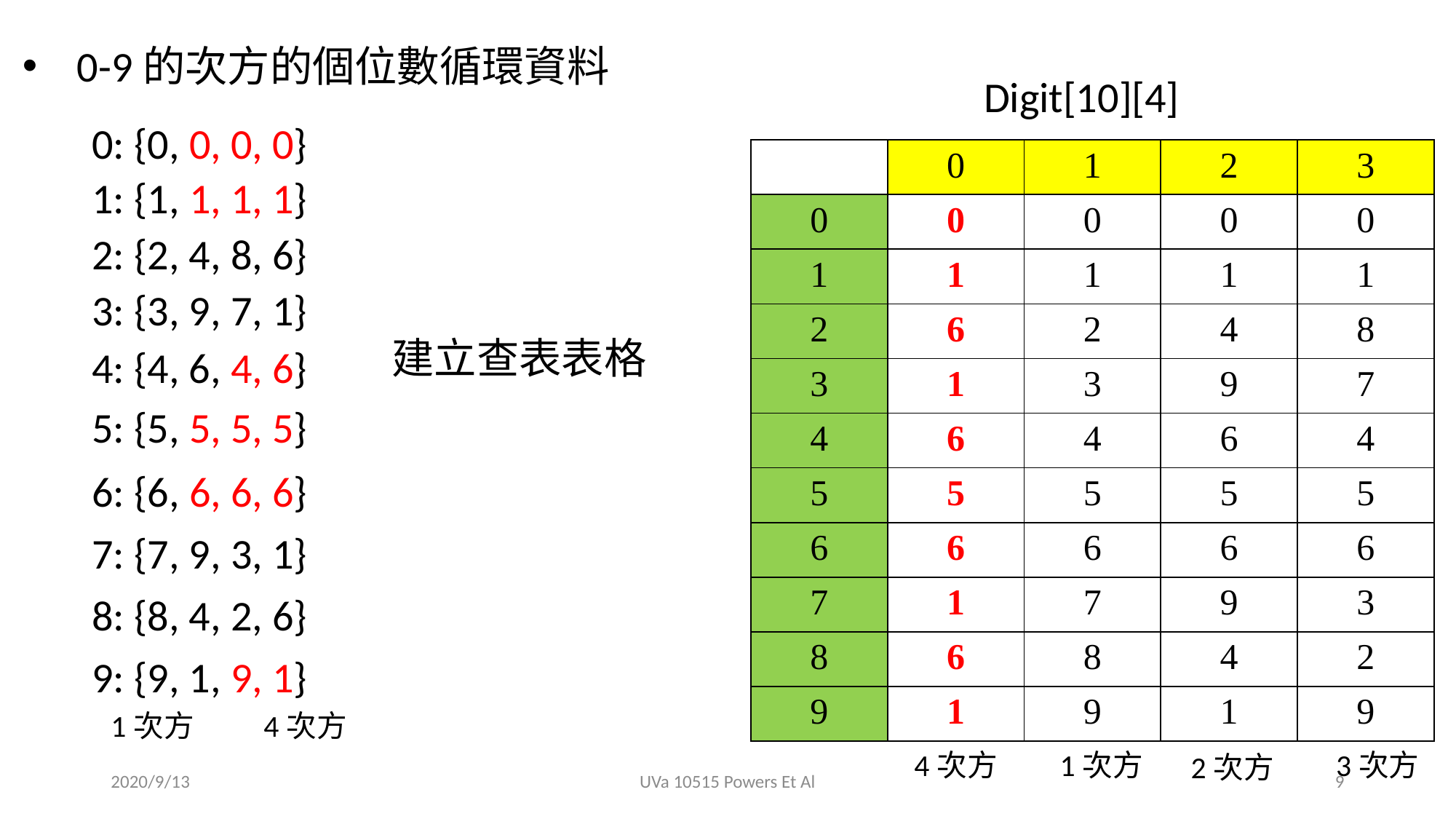

0-9的次方的個位數循環資料
Digit[10][4]
0: {0, 0, 0, 0}
1: {1, 1, 1, 1}
2: {2, 4, 8, 6}
3: {3, 9, 7, 1}
4: {4, 6, 4, 6}
5: {5, 5, 5, 5}
6: {6, 6, 6, 6}
7: {7, 9, 3, 1}
8: {8, 4, 2, 6}
9: {9, 1, 9, 1}
|  | 0 | 1 | 2 | 3 |
| --- | --- | --- | --- | --- |
| 0 | 0 | 0 | 0 | 0 |
| 1 | 1 | 1 | 1 | 1 |
| 2 | 6 | 2 | 4 | 8 |
| 3 | 1 | 3 | 9 | 7 |
| 4 | 6 | 4 | 6 | 4 |
| 5 | 5 | 5 | 5 | 5 |
| 6 | 6 | 6 | 6 | 6 |
| 7 | 1 | 7 | 9 | 3 |
| 8 | 6 | 8 | 4 | 2 |
| 9 | 1 | 9 | 1 | 9 |
建立查表表格
1次方
4次方
4次方
1次方
3次方
2次方
2020/9/13
UVa 10515 Powers Et Al
9